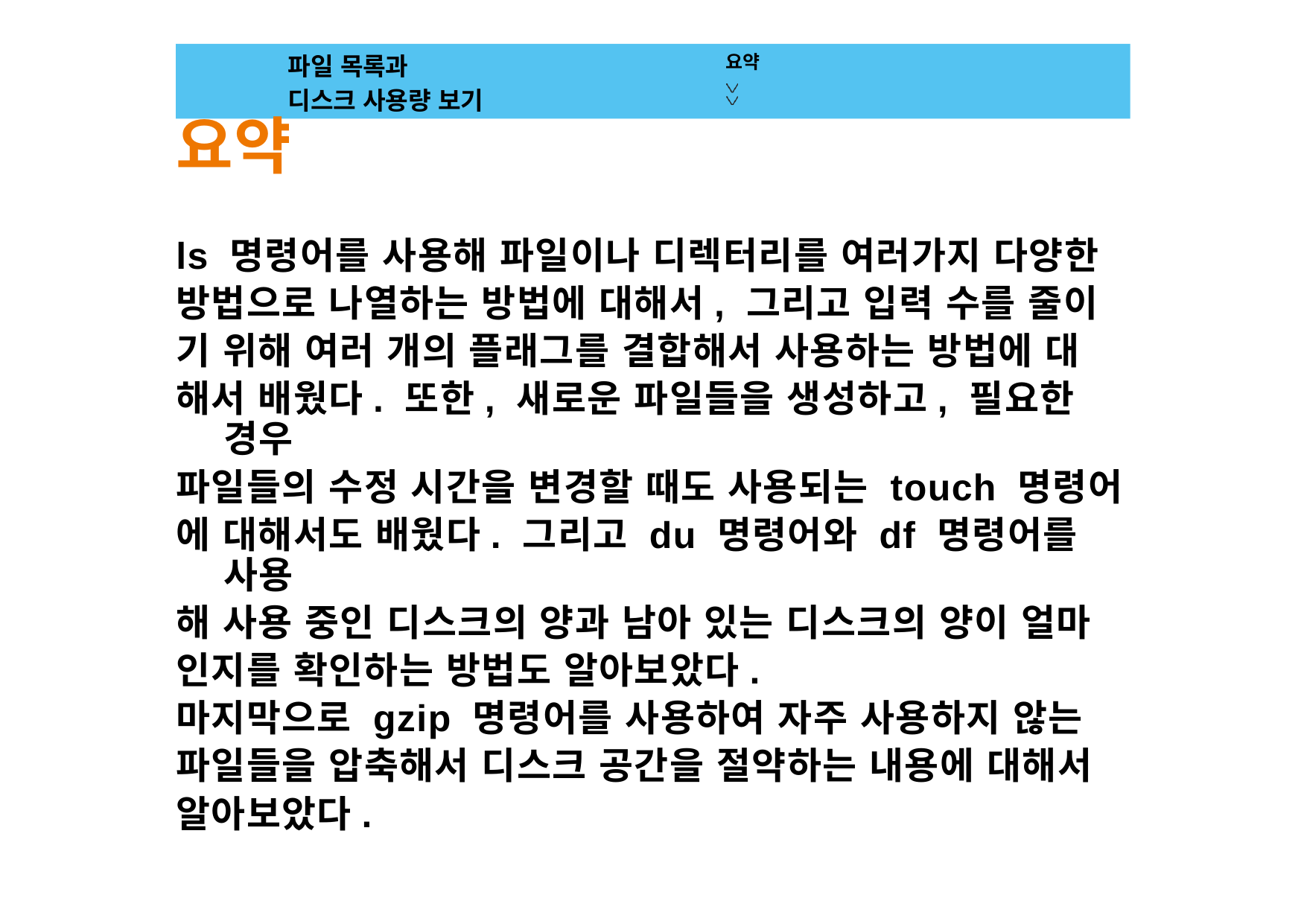

파일 목록과
디스크 사용량 보기

요약
요약

ls 명령어를 사용해 파일이나 디렉터리를 여러가지 다양한
방법으로 나열하는 방법에 대해서, 그리고 입력 수를 줄이
기 위해 여러 개의 플래그를 결합해서 사용하는 방법에 대
해서 배웠다. 또한, 새로운 파일들을 생성하고, 필요한 경우
파일들의 수정 시간을 변경할 때도 사용되는 touch 명령어
에 대해서도 배웠다. 그리고 du 명령어와 df 명령어를 사용
해 사용 중인 디스크의 양과 남아 있는 디스크의 양이 얼마
인지를 확인하는 방법도 알아보았다.
마지막으로 gzip 명령어를 사용하여 자주 사용하지 않는
파일들을 압축해서 디스크 공간을 절약하는 내용에 대해서
알아보았다.